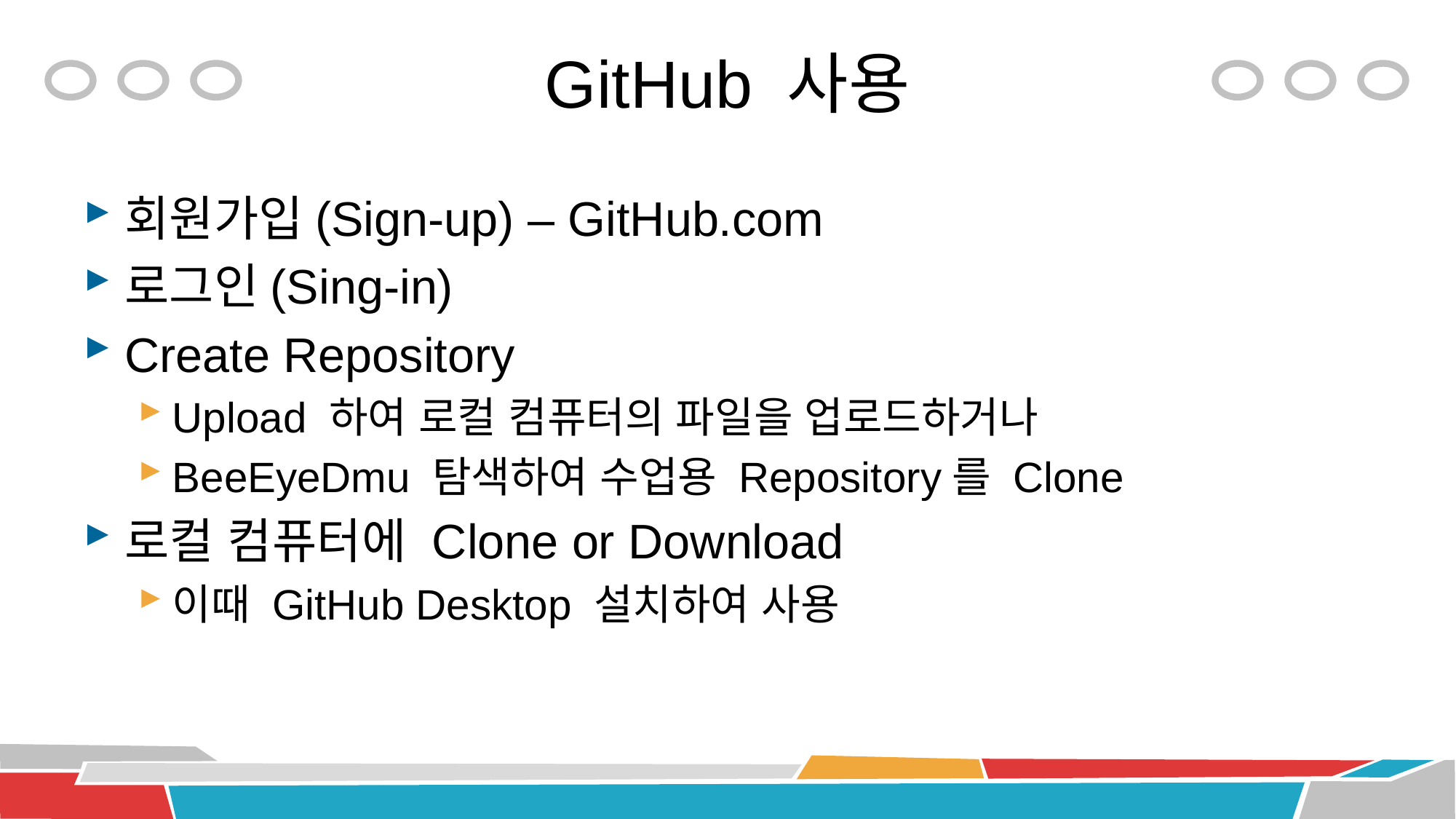

# GitHub 사용
회원가입(Sign-up) – GitHub.com
로그인(Sing-in)
Create Repository
Upload 하여 로컬 컴퓨터의 파일을 업로드하거나
BeeEyeDmu 탐색하여 수업용 Repository를 Clone
로컬 컴퓨터에 Clone or Download
이때 GitHub Desktop 설치하여 사용